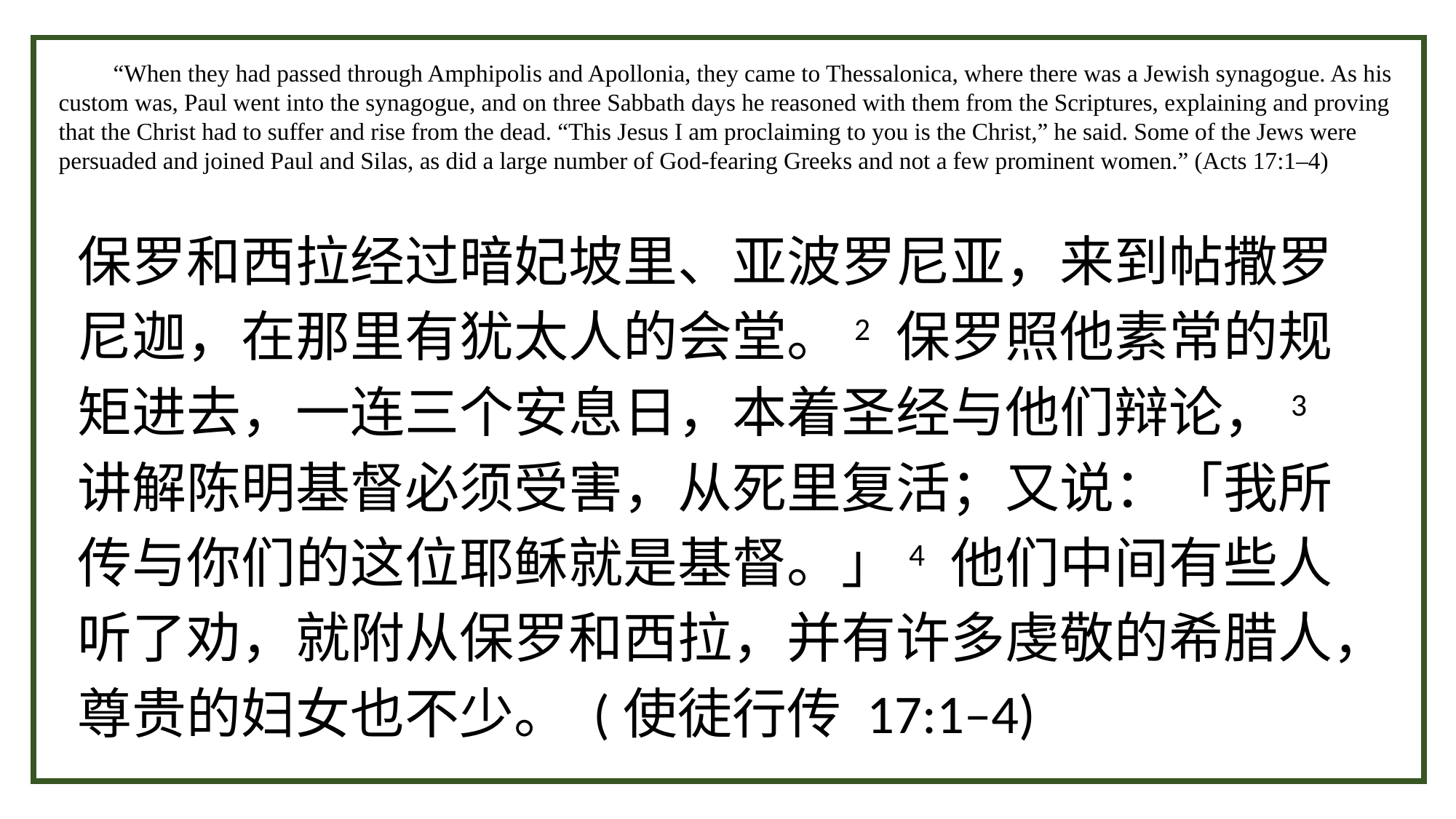

“When they had passed through Amphipolis and Apollonia, they came to Thessalonica, where there was a Jewish synagogue. As his custom was, Paul went into the synagogue, and on three Sabbath days he reasoned with them from the Scriptures, explaining and proving that the Christ had to suffer and rise from the dead. “This Jesus I am proclaiming to you is the Christ,” he said. Some of the Jews were persuaded and joined Paul and Silas, as did a large number of God-fearing Greeks and not a few prominent women.” (Acts 17:1–4)
保罗和西拉经过暗妃坡里、亚波罗尼亚，来到帖撒罗尼迦，在那里有犹太人的会堂。2 保罗照他素常的规矩进去，一连三个安息日，本着圣经与他们辩论，3 讲解陈明基督必须受害，从死里复活；又说：「我所传与你们的这位耶稣就是基督。」4 他们中间有些人听了劝，就附从保罗和西拉，并有许多虔敬的希腊人，尊贵的妇女也不少。 (使徒行传 17:1–4)